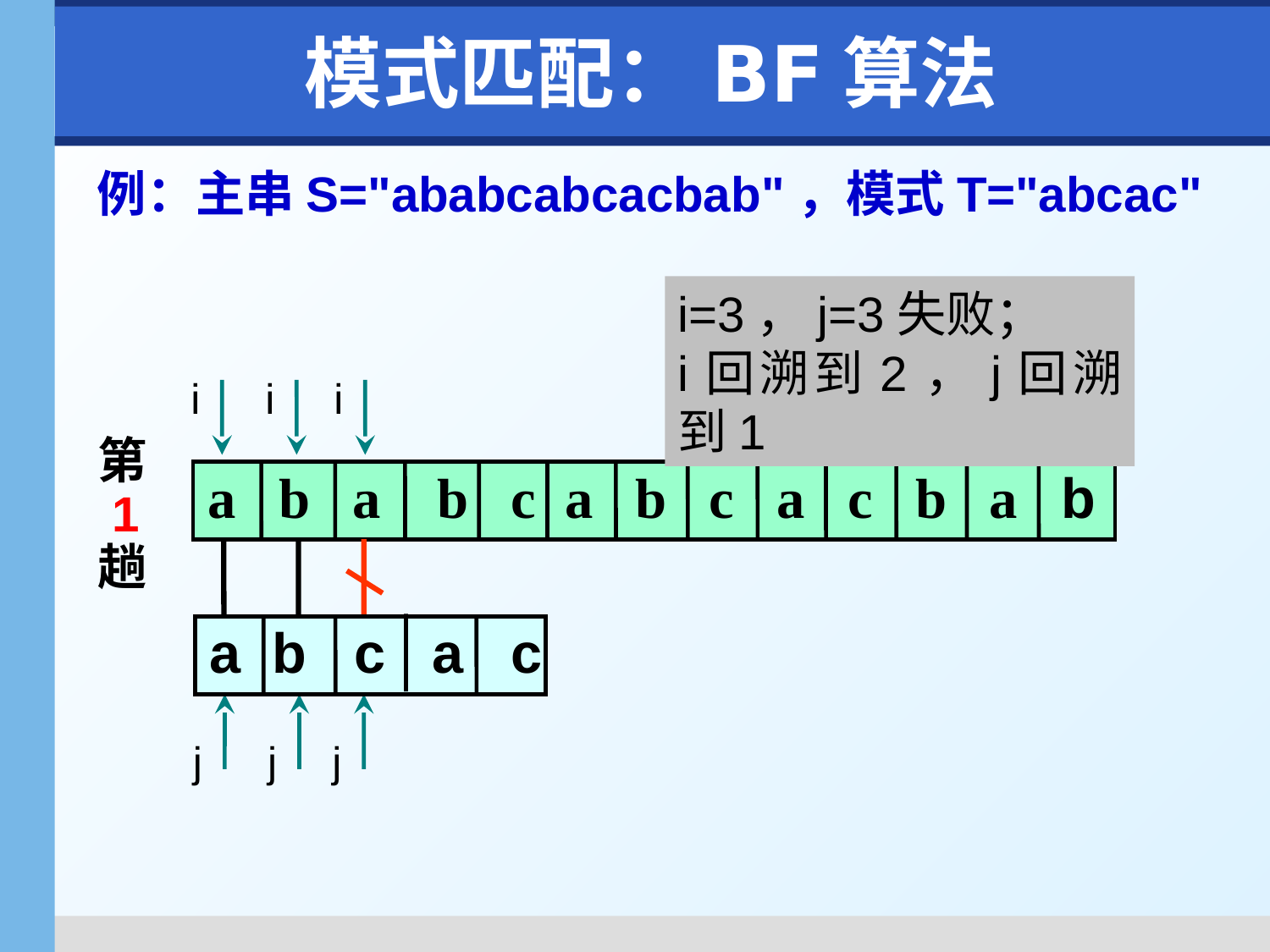

# 模式匹配：BF算法
例：主串S="ababcabcacbab"，模式T="abcac"
i=3，j=3失败；
i回溯到2，j回溯到1
i

j
i

j
i

j
第
 1
趟
a   b   a    b   c  a   b   c   a   c   b   a   b

a  b   c   a   c